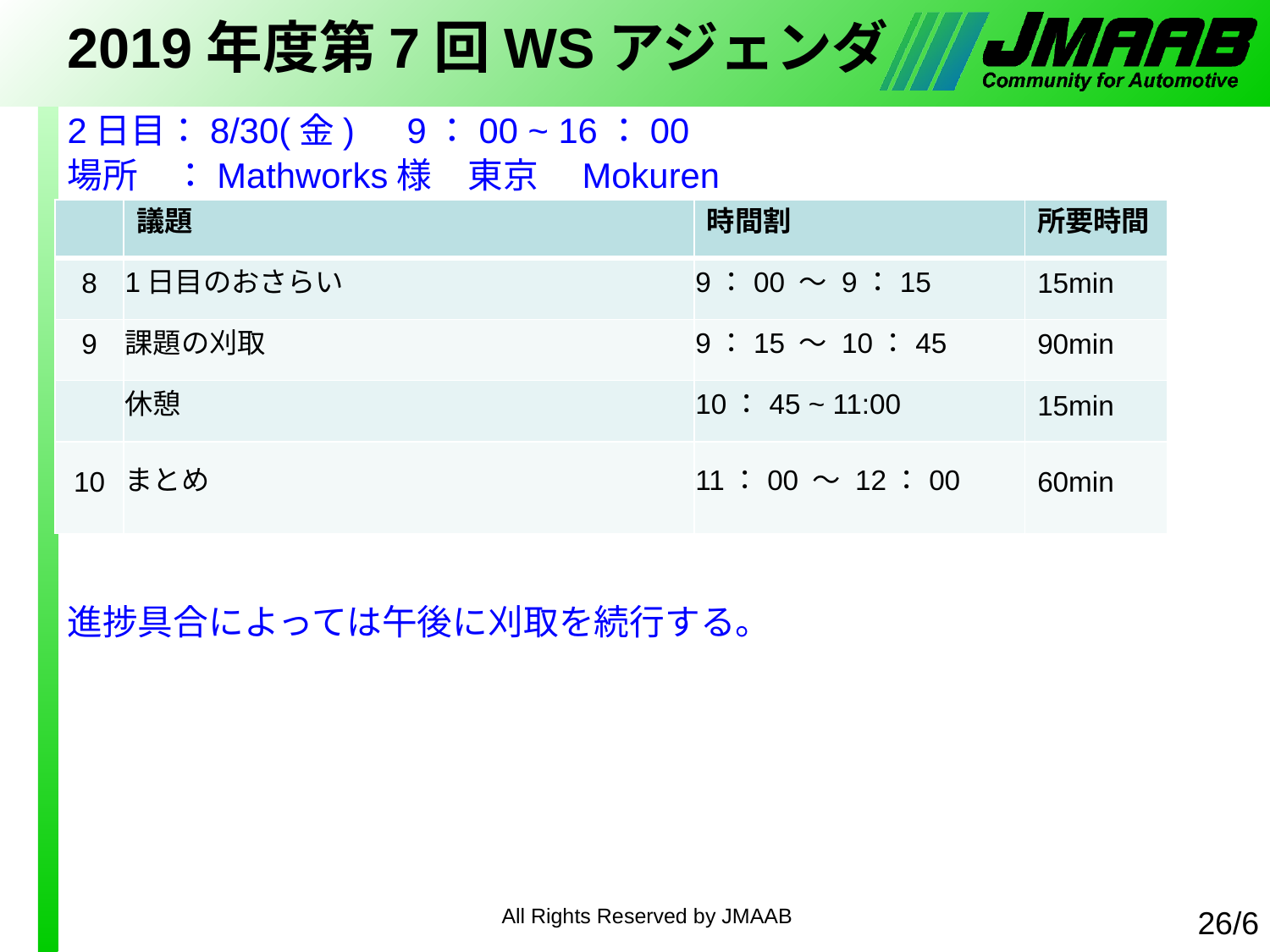

2019年度第7回WSアジェンダ
2日目：8/30(金)　9：00 ~ 16：00
場所　：Mathworks様　東京　Mokuren
|  | 議題 | 時間割 | 所要時間 |
| --- | --- | --- | --- |
| 8 | 1日目のおさらい | 9：00 ～ 9：15 | 15min |
| 9 | 課題の刈取 | 9：15 ～ 10：45 | 90min |
|  | 休憩 | 10：45 ~ 11:00 | 15min |
| 10 | まとめ | 11：00 ～ 12：00 | 60min |
進捗具合によっては午後に刈取を続行する。